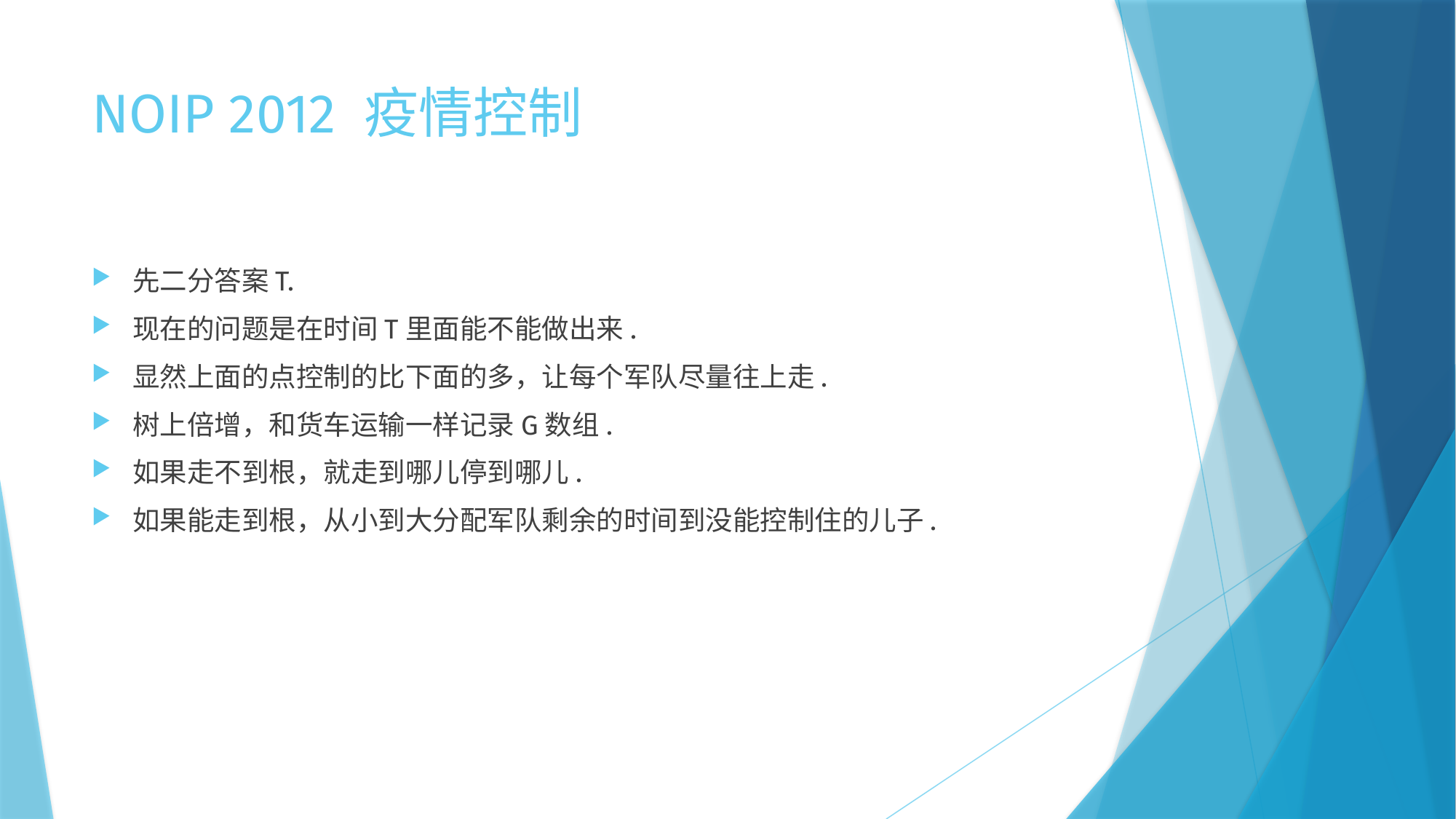

# NOIP 2012 疫情控制
先二分答案T.
现在的问题是在时间T里面能不能做出来.
显然上面的点控制的比下面的多，让每个军队尽量往上走.
树上倍增，和货车运输一样记录G数组.
如果走不到根，就走到哪儿停到哪儿.
如果能走到根，从小到大分配军队剩余的时间到没能控制住的儿子.